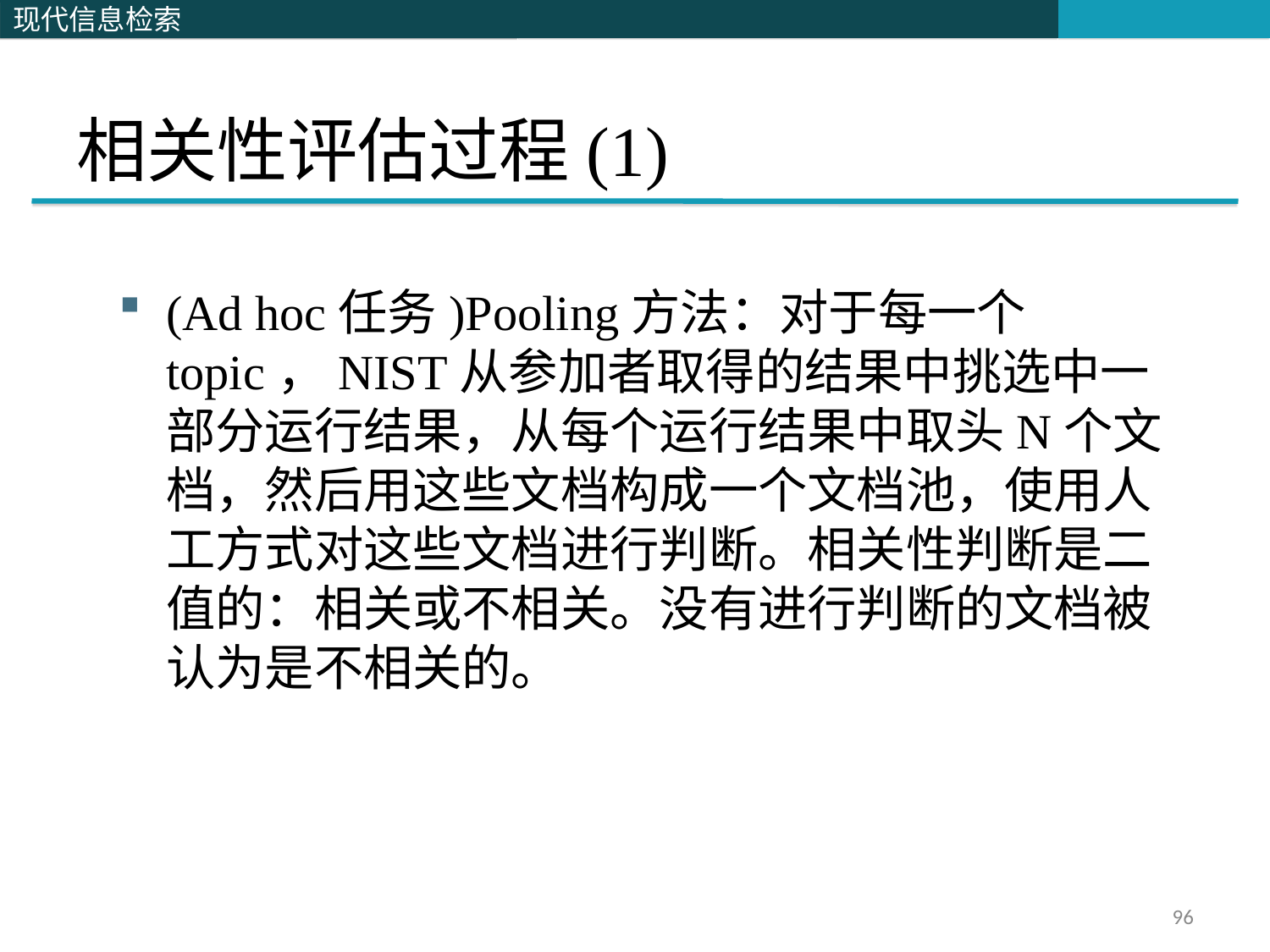

# 相关性评估过程(1)
(Ad hoc任务)Pooling方法：对于每一个topic，NIST从参加者取得的结果中挑选中一部分运行结果，从每个运行结果中取头N个文档，然后用这些文档构成一个文档池，使用人工方式对这些文档进行判断。相关性判断是二值的：相关或不相关。没有进行判断的文档被认为是不相关的。

96